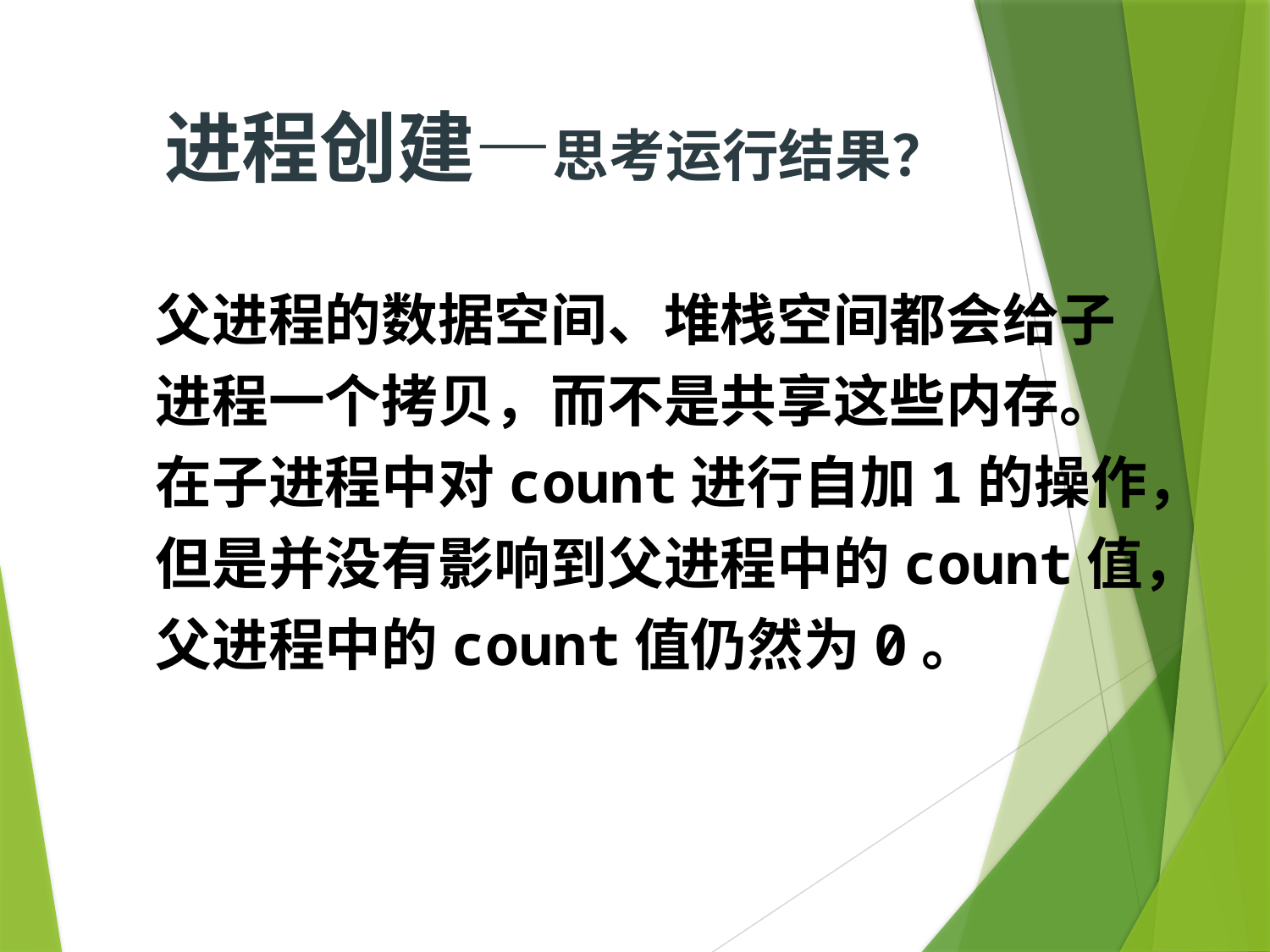

进程创建—思考运行结果？
	父进程的数据空间、堆栈空间都会给子进程一个拷贝，而不是共享这些内存。在子进程中对count进行自加1的操作，但是并没有影响到父进程中的count值，父进程中的count值仍然为0。